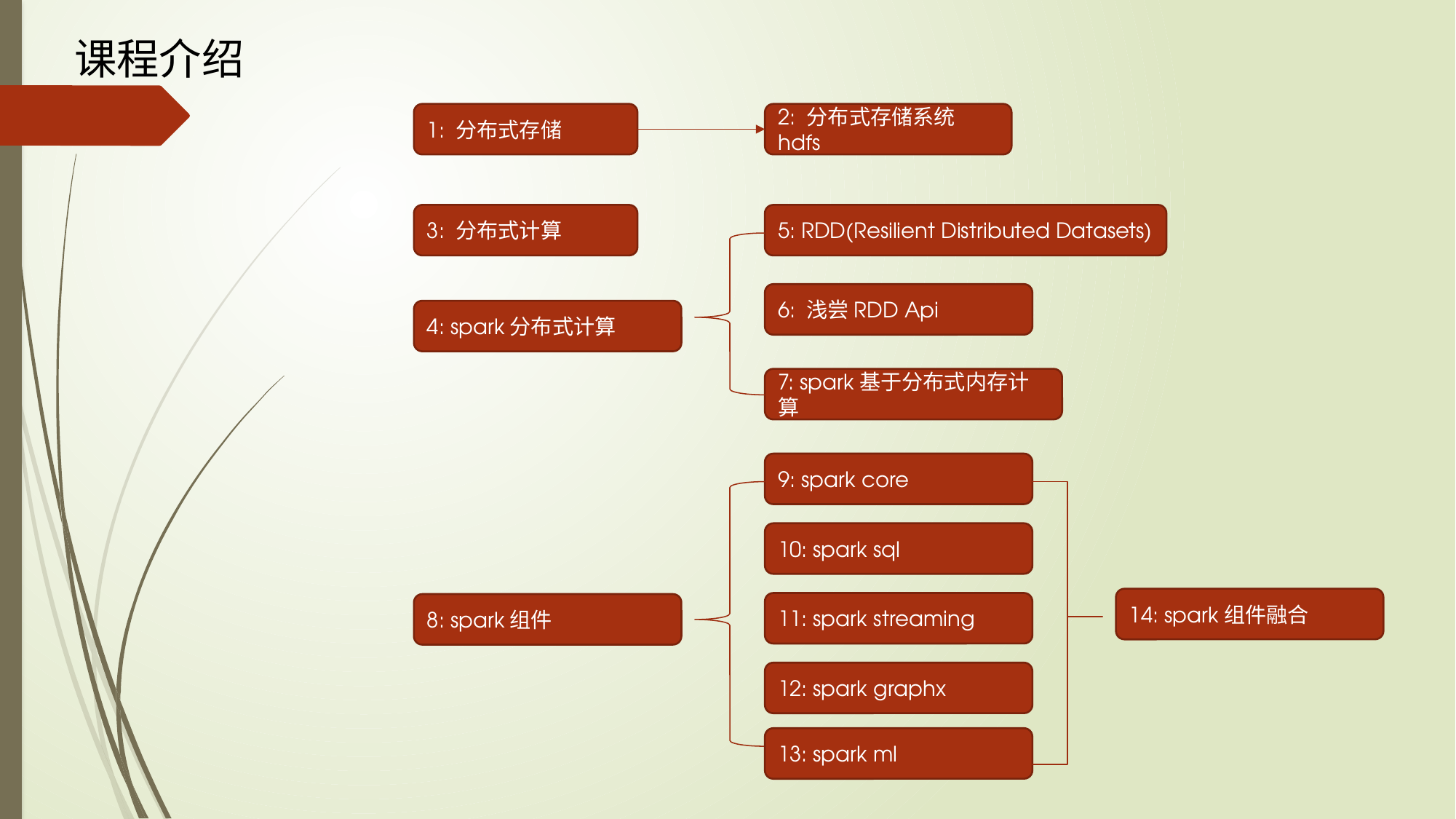

课程介绍
1: 分布式存储
2: 分布式存储系统hdfs
3: 分布式计算
5: RDD(Resilient Distributed Datasets)

6: 浅尝RDD Api
4: spark分布式计算
7: spark基于分布式内存计算
9: spark core

10: spark sql
14: spark组件融合
11: spark streaming
8: spark组件
12: spark graphx
13: spark ml